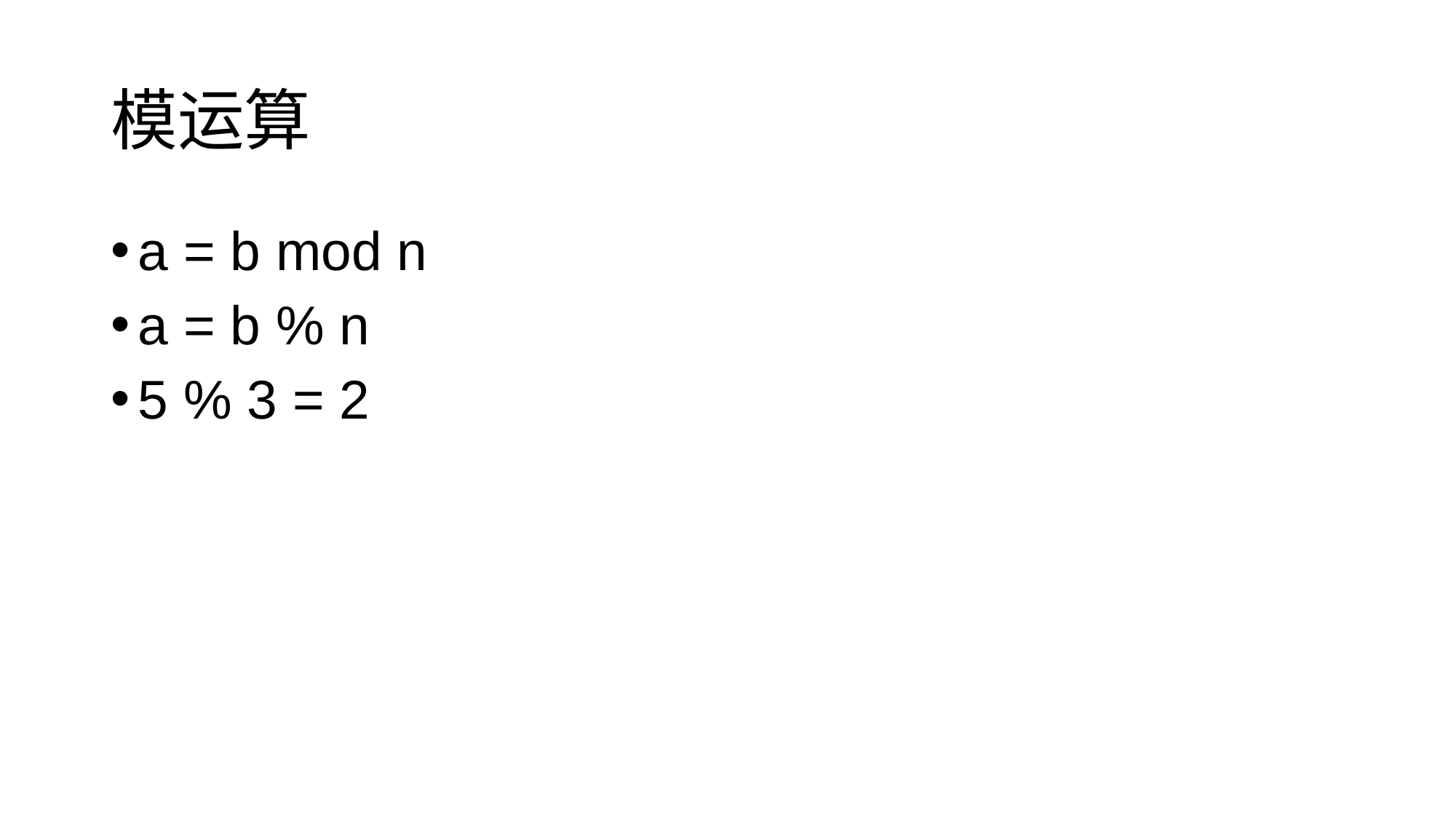

# 模运算
a = b mod n
a = b % n
5 % 3 = 2